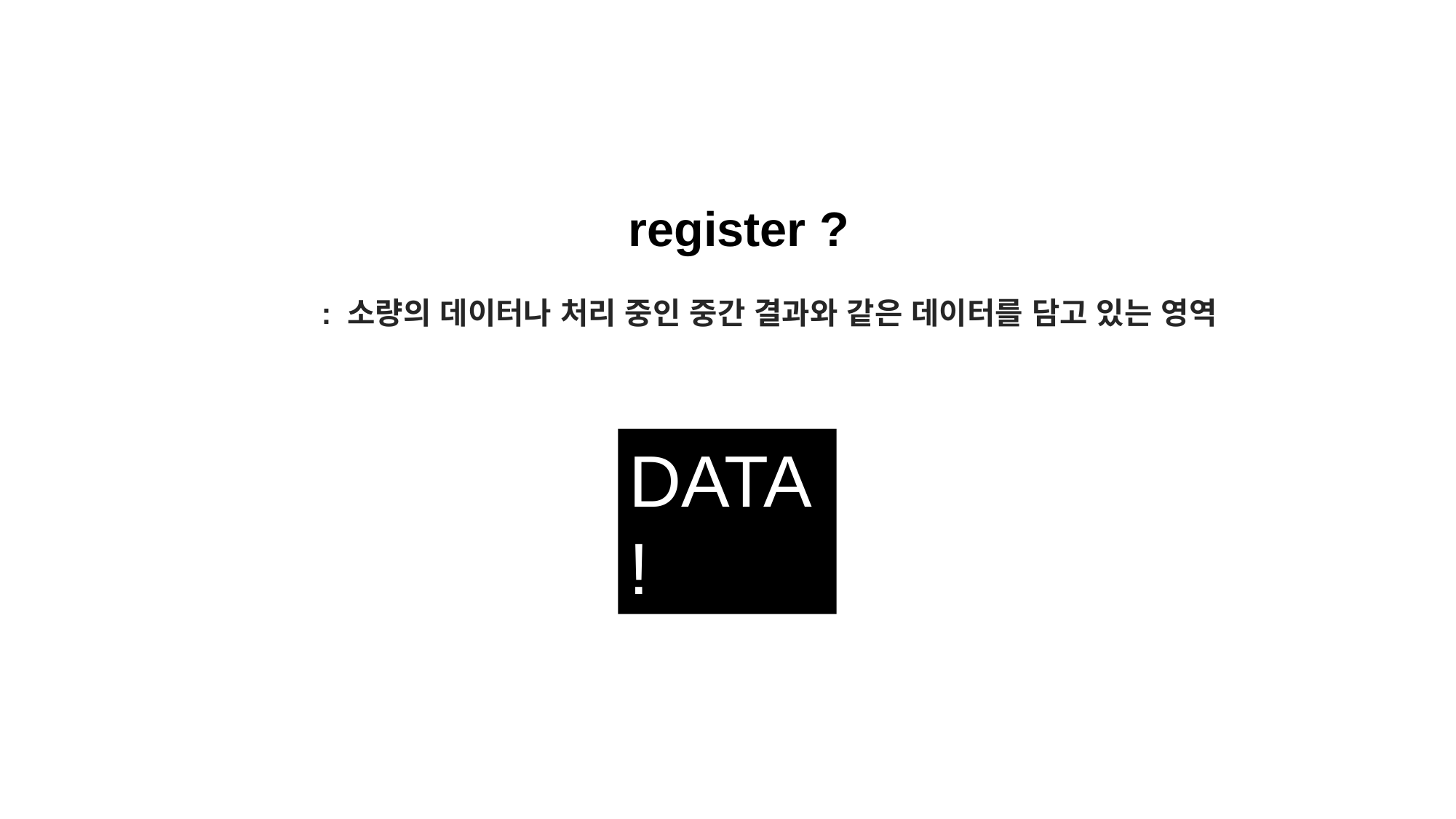

register ?
: 소량의 데이터나 처리 중인 중간 결과와 같은 데이터를 담고 있는 영역
DATA!